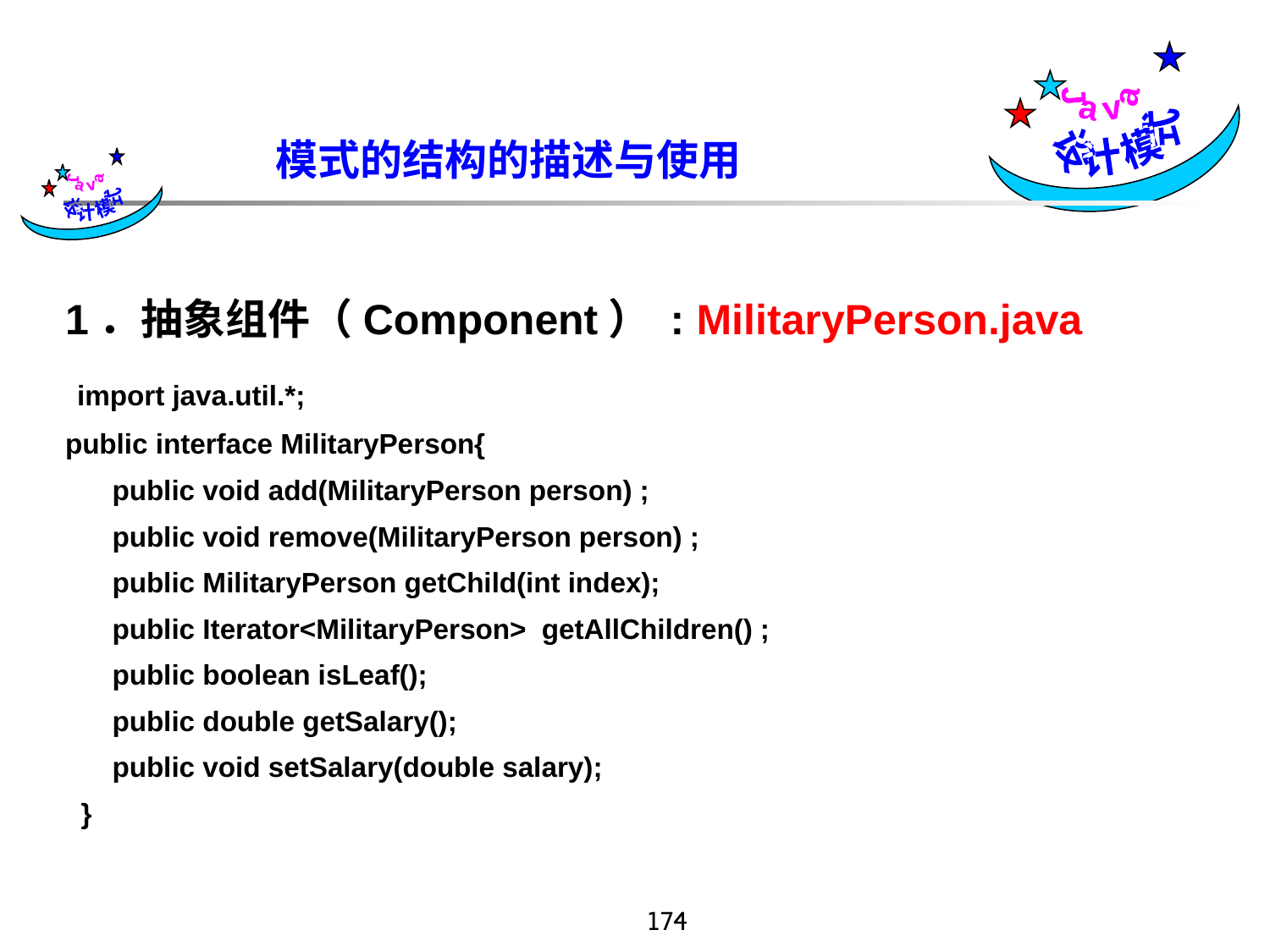

Java
设计模式

模式的结构的描述与使用

  Java
设计模式

1．抽象组件（Component） : MilitaryPerson.java
 import java.util.*;
public interface MilitaryPerson{
      public void add(MilitaryPerson person) ;
      public void remove(MilitaryPerson person) ;
      public MilitaryPerson getChild(int index);
      public Iterator<MilitaryPerson>  getAllChildren() ;
      public boolean isLeaf();
      public double getSalary();
      public void setSalary(double salary);
  }

174